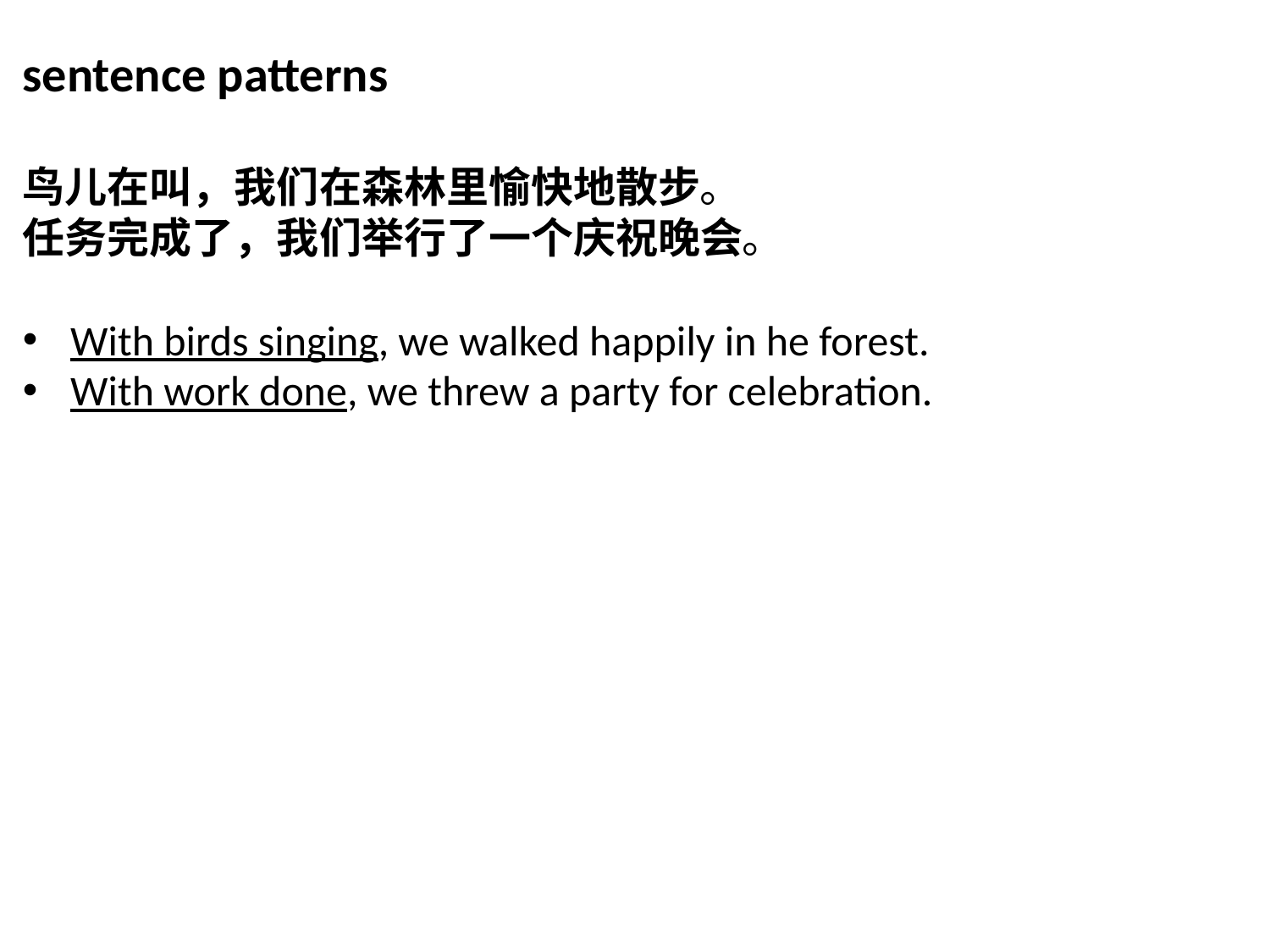

sentence patterns

鸟儿在叫，我们在森林里愉快地散步。
任务完成了，我们举行了一个庆祝晚会。

With birds singing, we walked happily in he forest.
With work done, we threw a party for celebration.